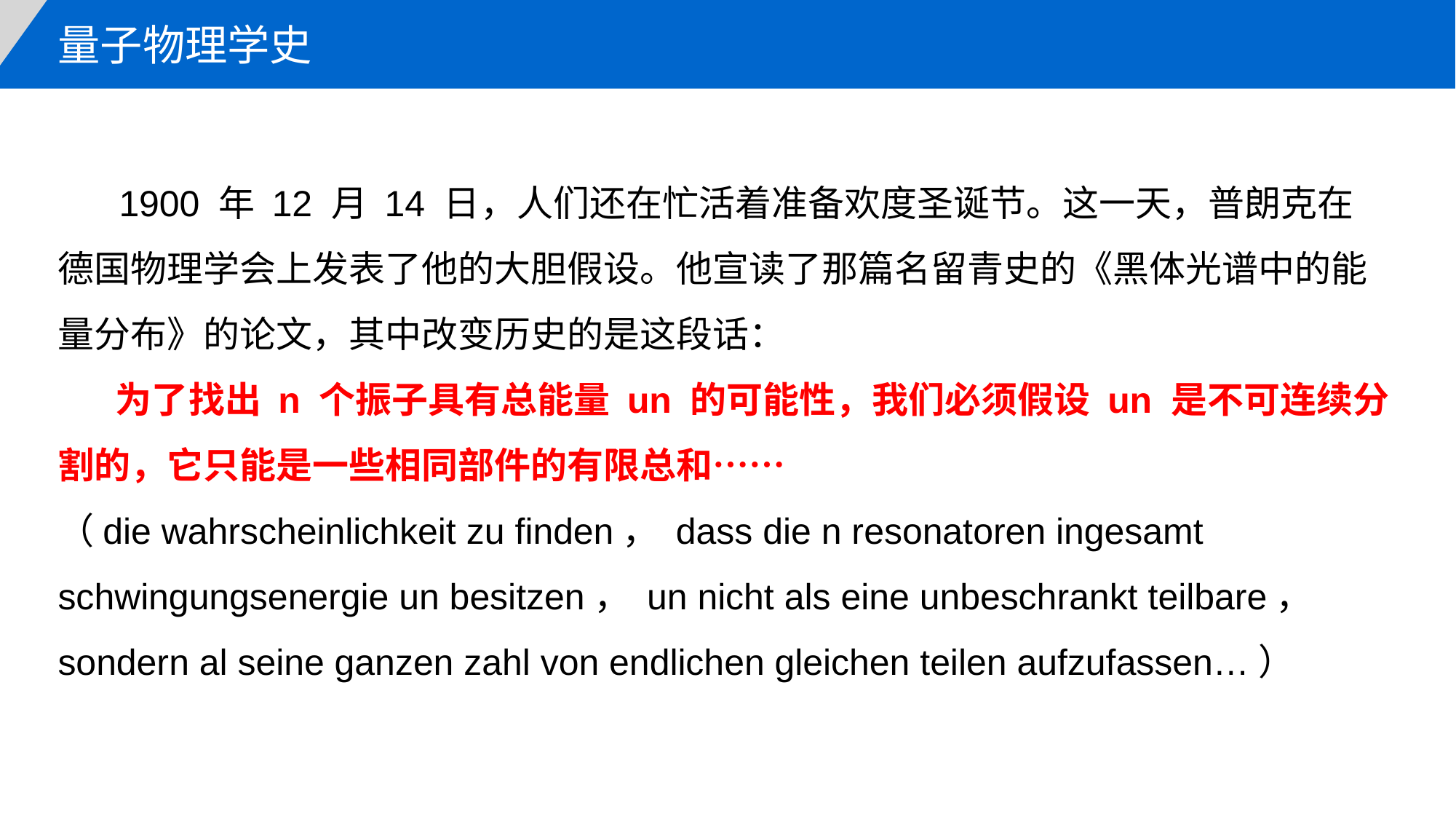

量子物理学史
      1900 年 12 月 14 日，人们还在忙活着准备欢度圣诞节。这一天，普朗克在德国物理学会上发表了他的大胆假设。他宣读了那篇名留青史的《黑体光谱中的能量分布》的论文，其中改变历史的是这段话：
      为了找出 n 个振子具有总能量 un 的可能性，我们必须假设 un 是不可连续分割的，它只能是一些相同部件的有限总和……
（die wahrscheinlichkeit zu finden， dass die n resonatoren ingesamt schwingungsenergie un besitzen， un nicht als eine unbeschrankt teilbare， sondern al seine ganzen zahl von endlichen gleichen teilen aufzufassen…）